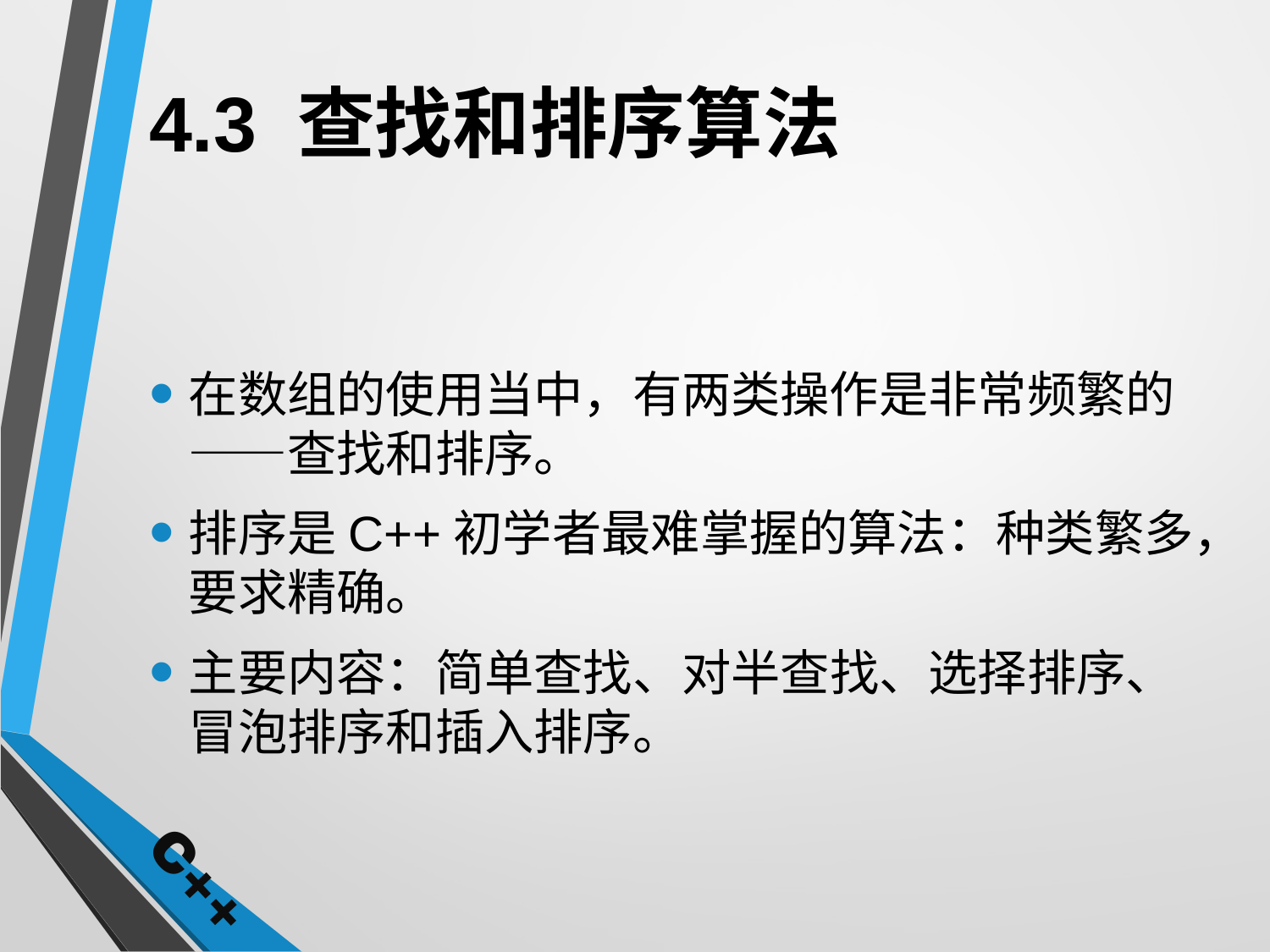

# 4.3 查找和排序算法
在数组的使用当中，有两类操作是非常频繁的——查找和排序。
排序是C++初学者最难掌握的算法：种类繁多，要求精确。
主要内容：简单查找、对半查找、选择排序、冒泡排序和插入排序。